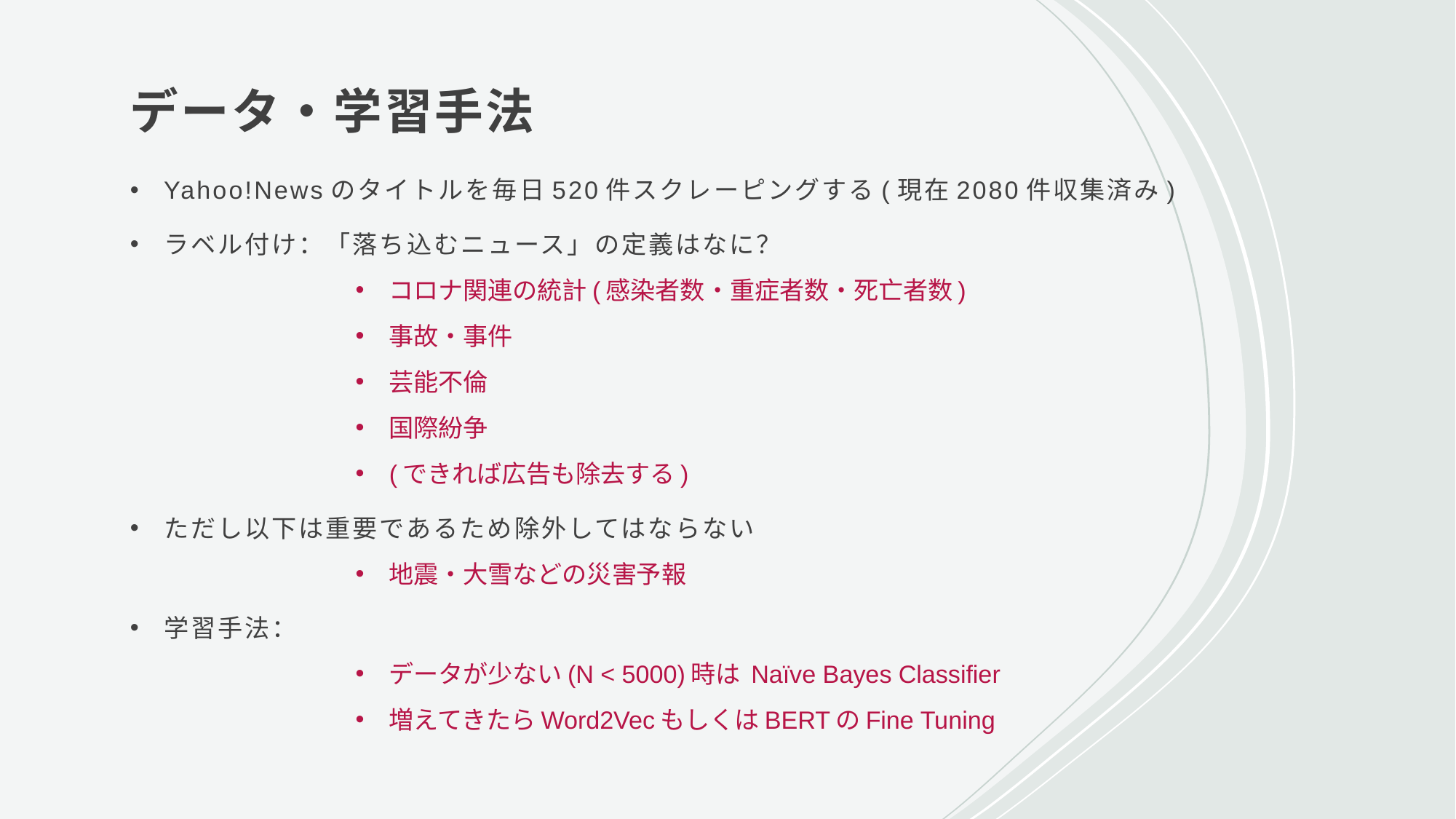

# データ・学習手法
Yahoo!Newsのタイトルを毎日520件スクレーピングする(現在2080件収集済み)
ラベル付け：「落ち込むニュース」の定義はなに？
コロナ関連の統計(感染者数・重症者数・死亡者数)
事故・事件
芸能不倫
国際紛争
(できれば広告も除去する)
ただし以下は重要であるため除外してはならない
地震・大雪などの災害予報
学習手法：
データが少ない(N < 5000)時は Naïve Bayes Classifier
増えてきたらWord2VecもしくはBERTのFine Tuning